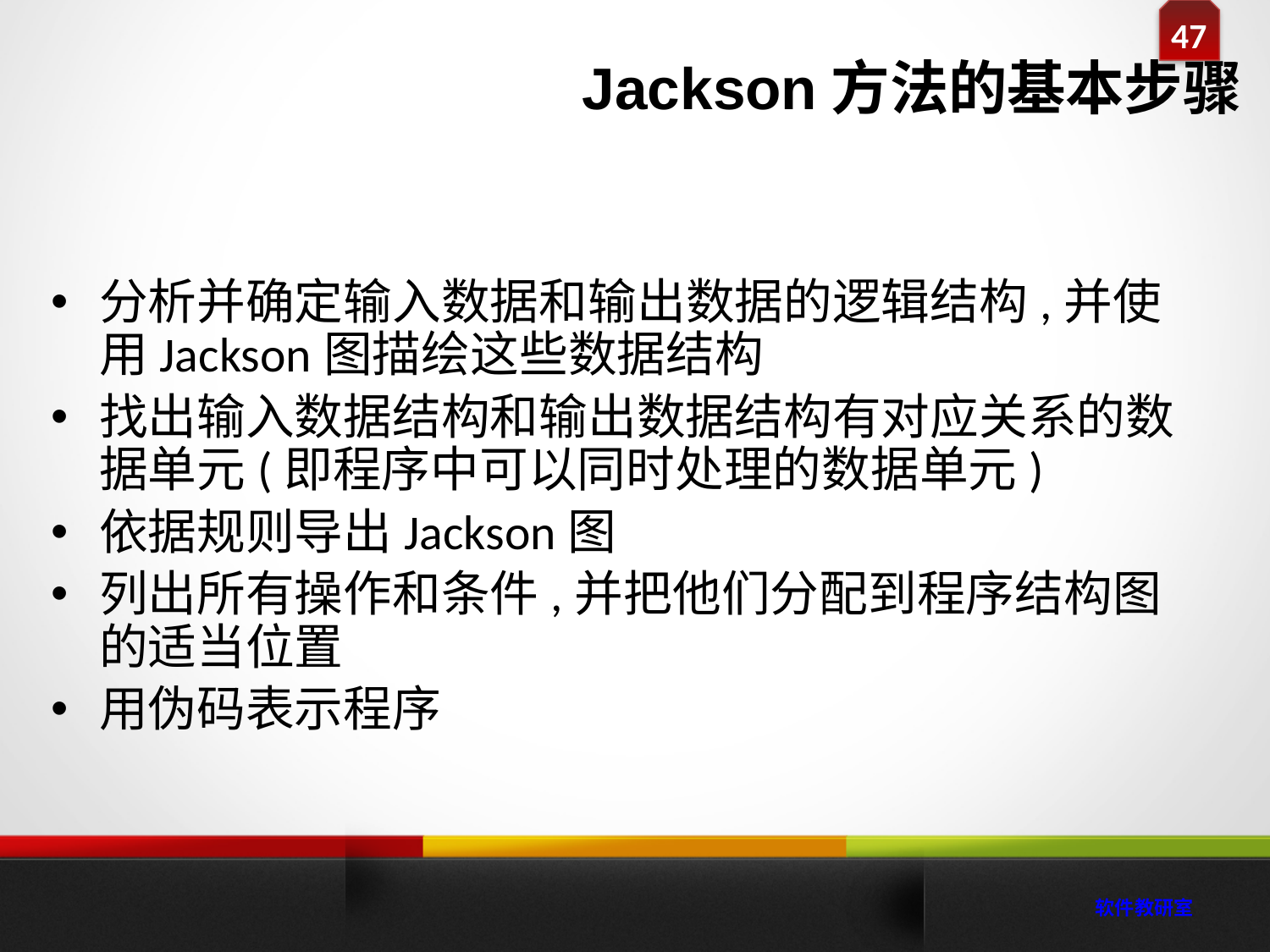

软件教研室
Jackson方法的基本步骤

分析并确定输入数据和输出数据的逻辑结构,并使用Jackson图描绘这些数据结构
找出输入数据结构和输出数据结构有对应关系的数据单元(即程序中可以同时处理的数据单元)
依据规则导出Jackson图
列出所有操作和条件,并把他们分配到程序结构图的适当位置
用伪码表示程序